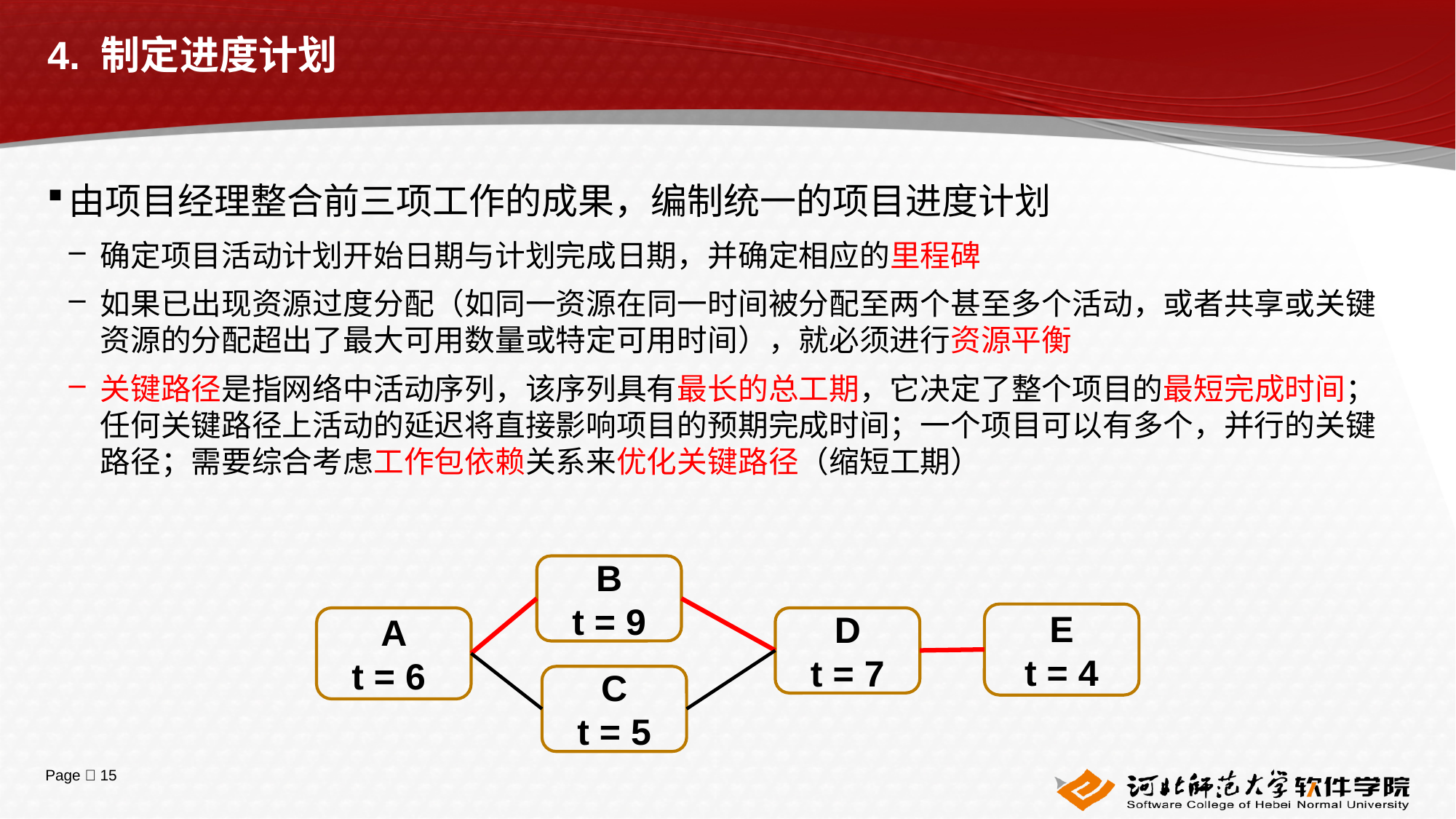

# 4. 制定进度计划
由项目经理整合前三项工作的成果，编制统一的项目进度计划
确定项目活动计划开始日期与计划完成日期，并确定相应的里程碑
如果已出现资源过度分配（如同一资源在同一时间被分配至两个甚至多个活动，或者共享或关键资源的分配超出了最大可用数量或特定可用时间），就必须进行资源平衡
关键路径是指网络中活动序列，该序列具有最长的总工期，它决定了整个项目的最短完成时间；任何关键路径上活动的延迟将直接影响项目的预期完成时间；一个项目可以有多个，并行的关键路径；需要综合考虑工作包依赖关系来优化关键路径（缩短工期）

B
t = 9
E
t = 4
A
t = 6
D
t = 7
C
t = 5